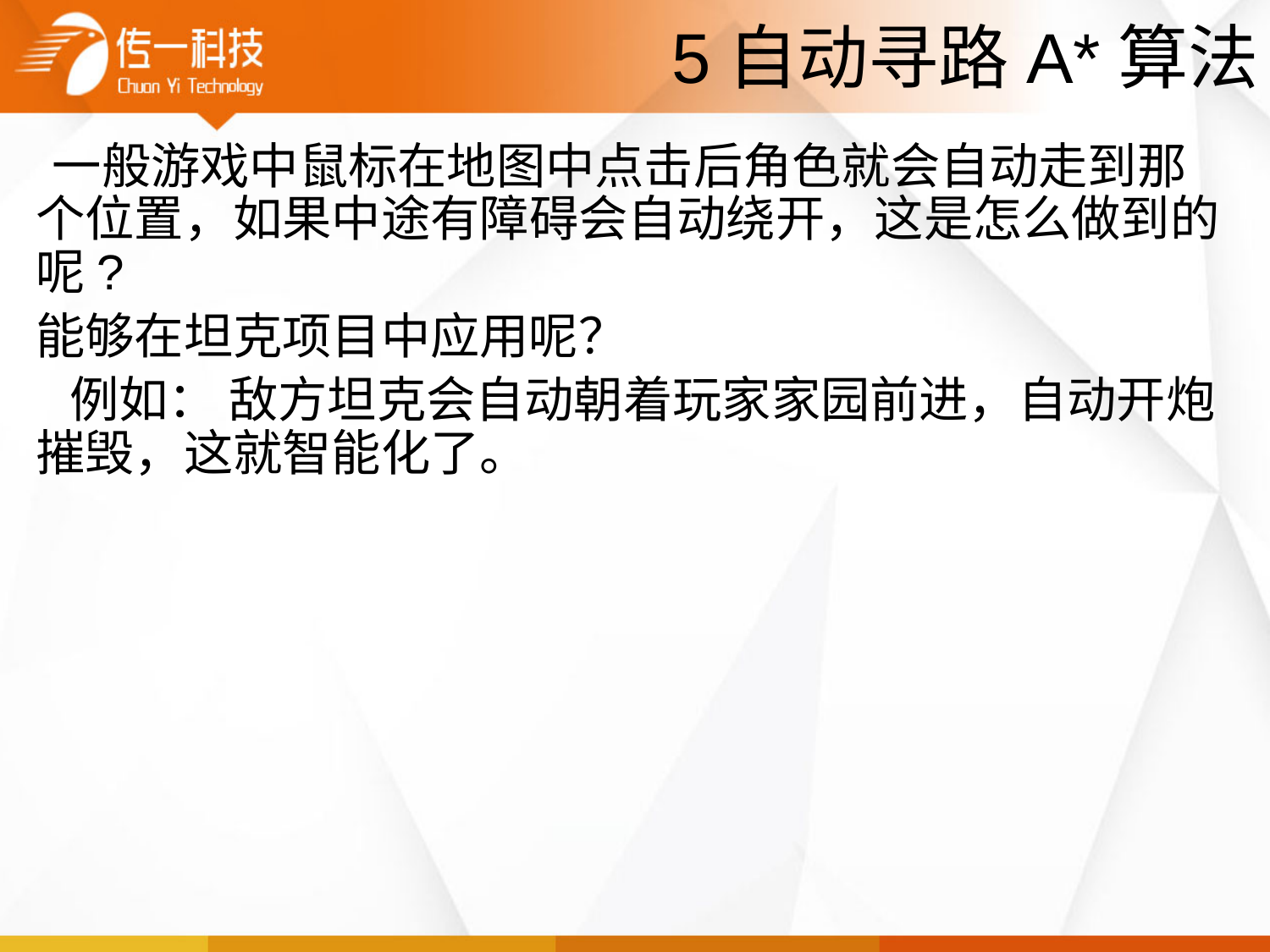

5自动寻路A*算法
 一般游戏中鼠标在地图中点击后角色就会自动走到那个位置，如果中途有障碍会自动绕开，这是怎么做到的呢?
能够在坦克项目中应用呢？
  例如： 敌方坦克会自动朝着玩家家园前进，自动开炮摧毁，这就智能化了。